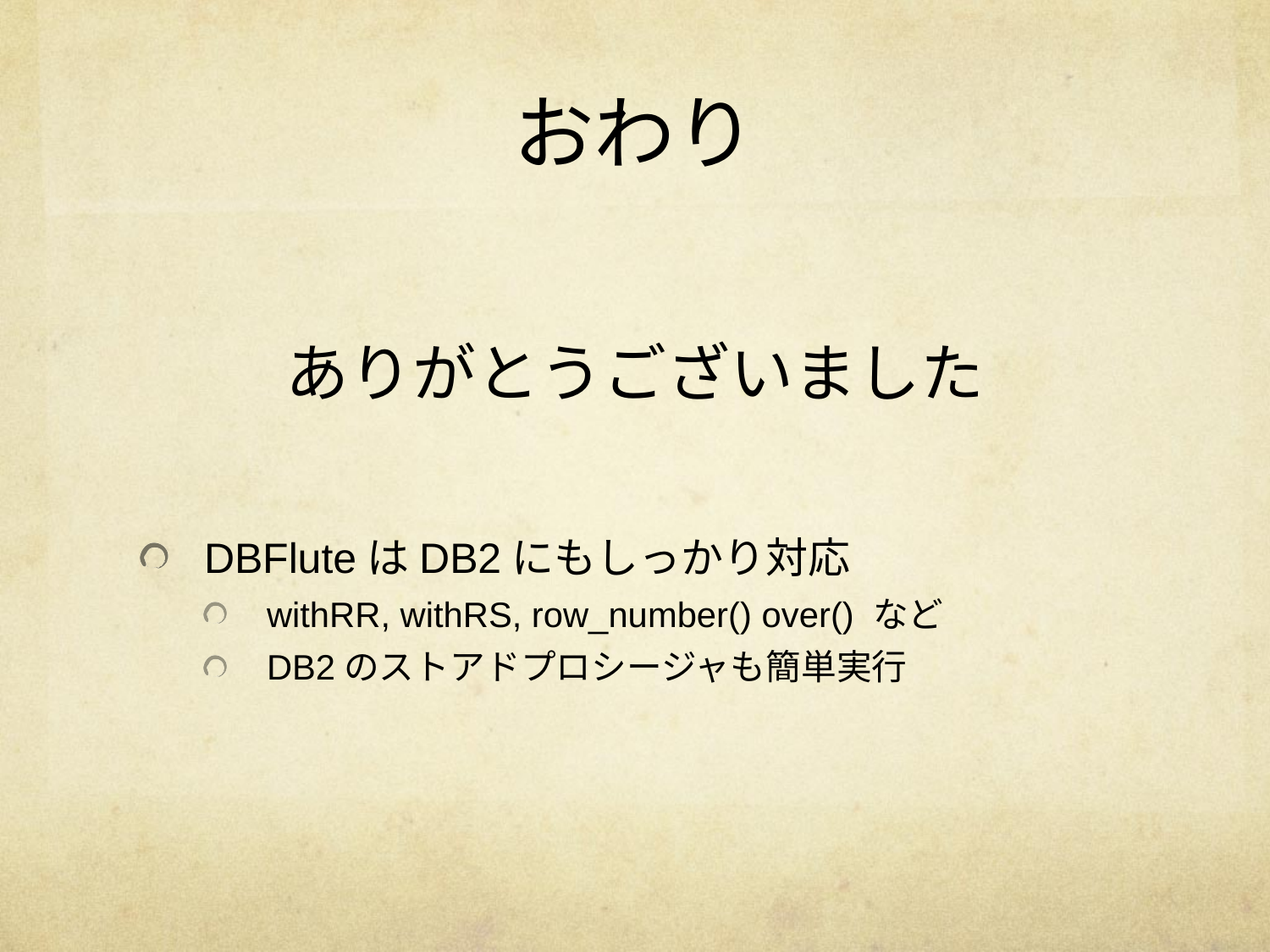

# おわり

ありがとうございました

DBFluteはDB2にもしっかり対応
withRR, withRS, row_number() over() など
DB2のストアドプロシージャも簡単実行